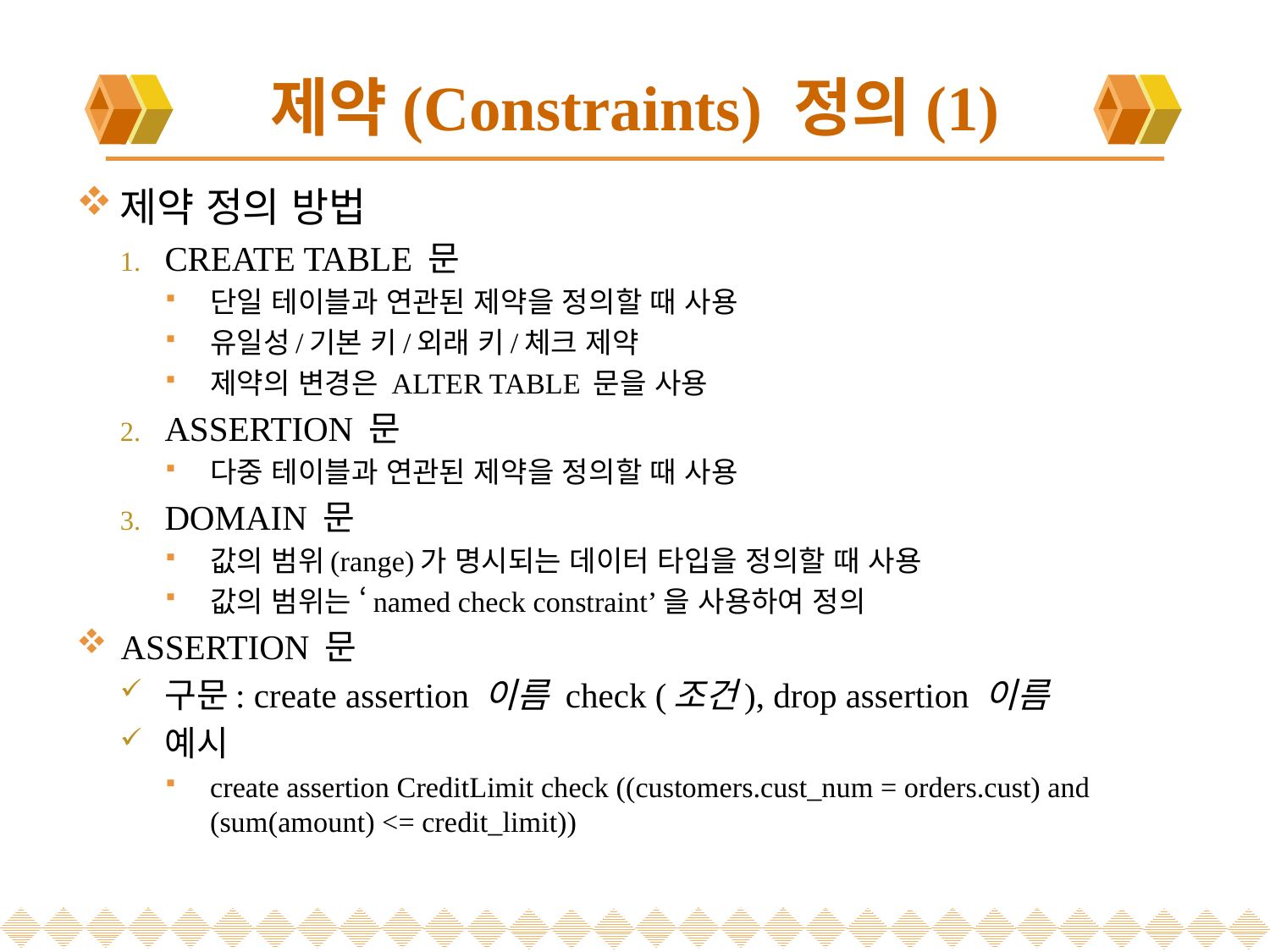

# 제약(Constraints) 정의(1)
제약 정의 방법
CREATE TABLE 문
단일 테이블과 연관된 제약을 정의할 때 사용
유일성/기본 키/외래 키/체크 제약
제약의 변경은 ALTER TABLE 문을 사용
ASSERTION 문
다중 테이블과 연관된 제약을 정의할 때 사용
DOMAIN 문
값의 범위(range)가 명시되는 데이터 타입을 정의할 때 사용
값의 범위는 ‘named check constraint’을 사용하여 정의
ASSERTION 문
구문: create assertion 이름 check (조건), drop assertion 이름
예시
create assertion CreditLimit check ((customers.cust_num = orders.cust) and (sum(amount) <= credit_limit))